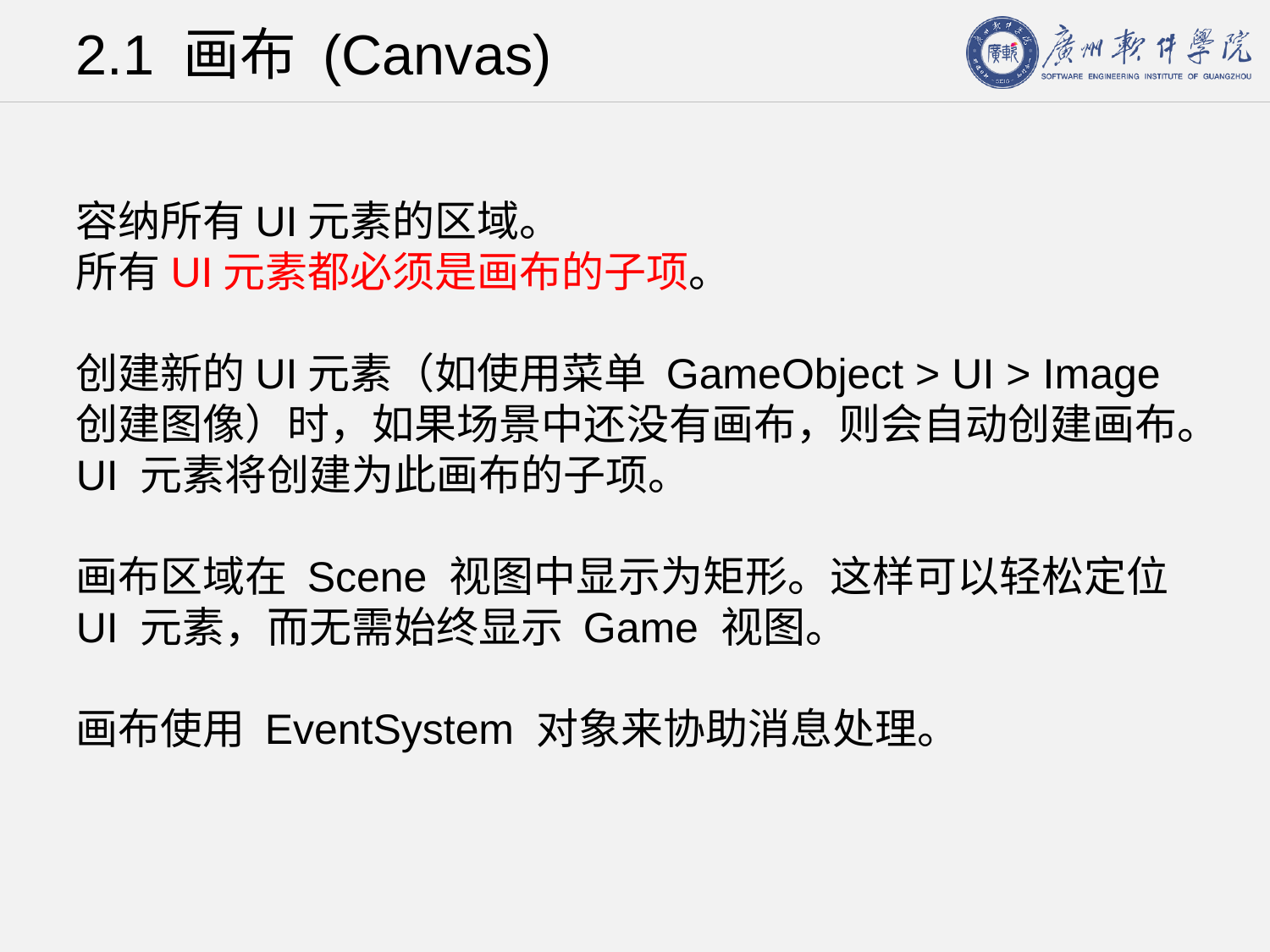

# 2.1 画布 (Canvas)
容纳所有UI元素的区域。
所有UI元素都必须是画布的子项。

创建新的UI元素（如使用菜单 GameObject > UI > Image 创建图像）时，如果场景中还没有画布，则会自动创建画布。UI 元素将创建为此画布的子项。

画布区域在 Scene 视图中显示为矩形。这样可以轻松定位 UI 元素，而无需始终显示 Game 视图。

画布使用 EventSystem 对象来协助消息处理。